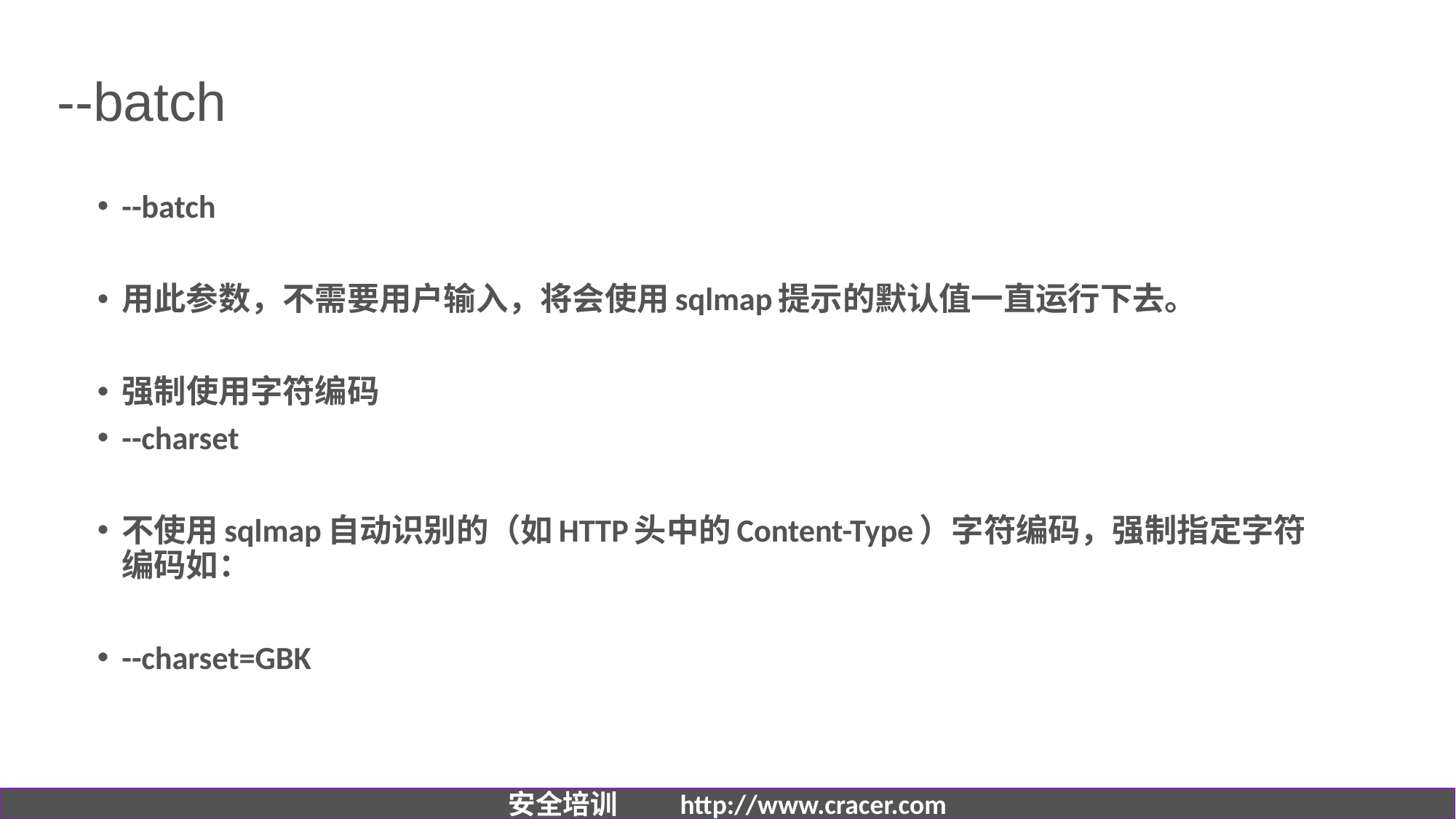

# --batch
--batch

用此参数，不需要用户输入，将会使用sqlmap提示的默认值一直运行下去。

强制使用字符编码
--charset

不使用sqlmap自动识别的（如HTTP头中的Content-Type）字符编码，强制指定字符编码如：

--charset=GBK